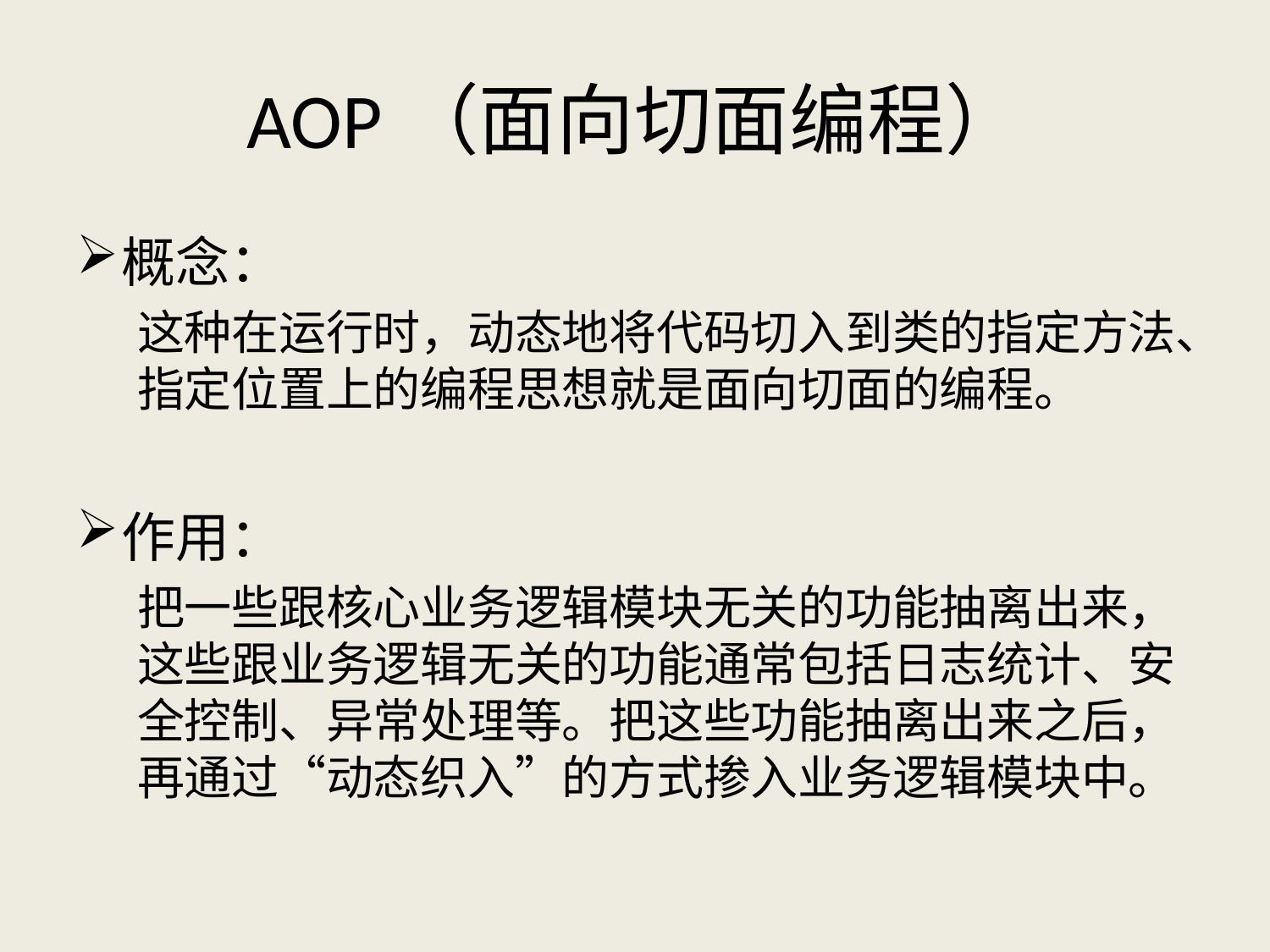

# AOP（面向切面编程）
概念：
这种在运行时，动态地将代码切入到类的指定方法、指定位置上的编程思想就是面向切面的编程。

作用：
把一些跟核心业务逻辑模块无关的功能抽离出来，这些跟业务逻辑无关的功能通常包括日志统计、安全控制、异常处理等。把这些功能抽离出来之后，再通过“动态织入”的方式掺入业务逻辑模块中。